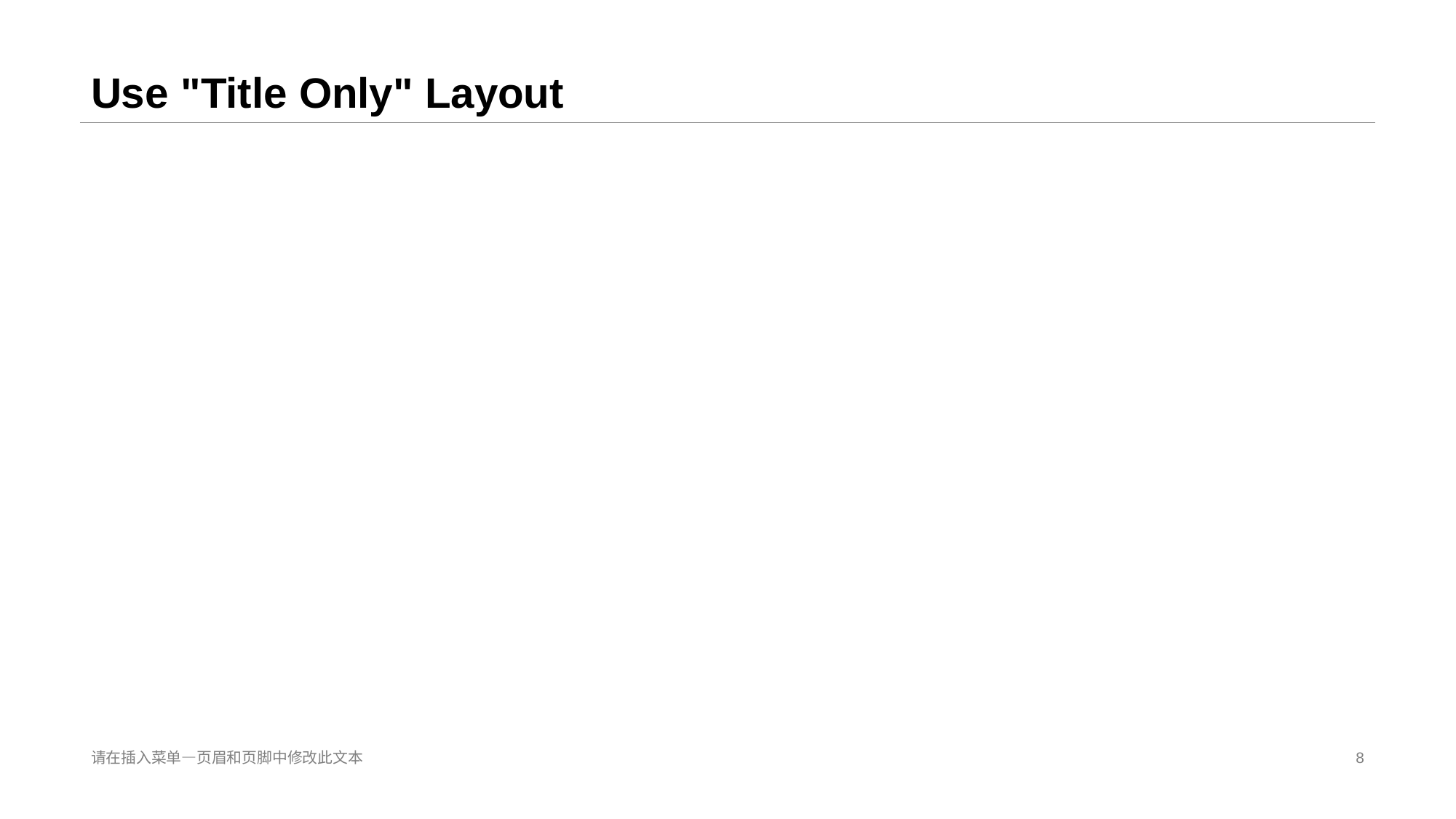

# Use  "Title Only" Layout
请在插入 菜单—页眉和页脚中修改此文本
8